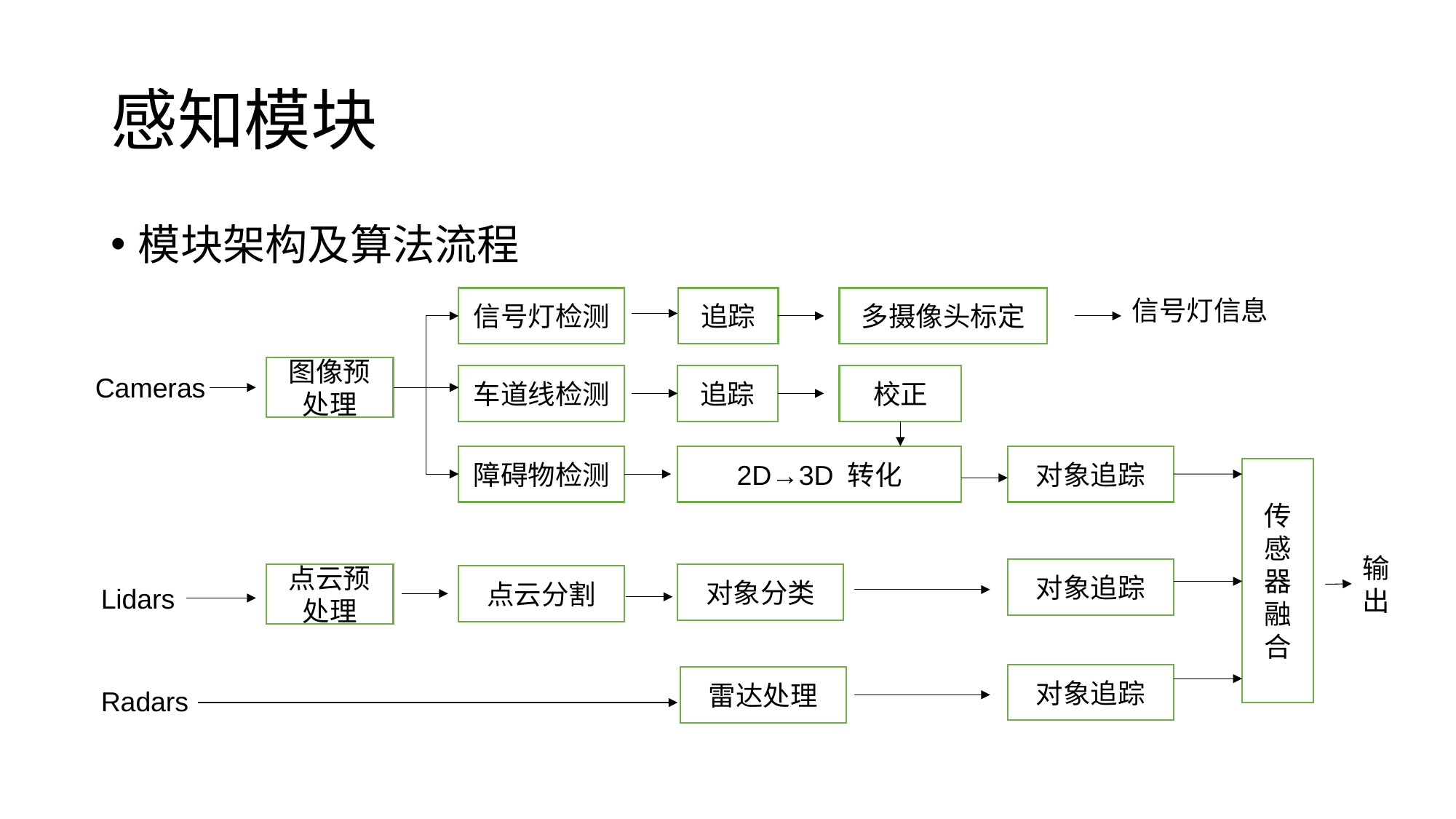

# 感知模块
模块架构及算法流程
信号灯检测
追踪
多摄像头标定
信号灯信息
图像预处理
Cameras
车道线检测
追踪
校正
障碍物检测
2D→3D 转化
对象追踪
传感器融合
输出
对象追踪
点云预处理
对象分类
点云分割
Lidars
对象追踪
雷达处理
Radars